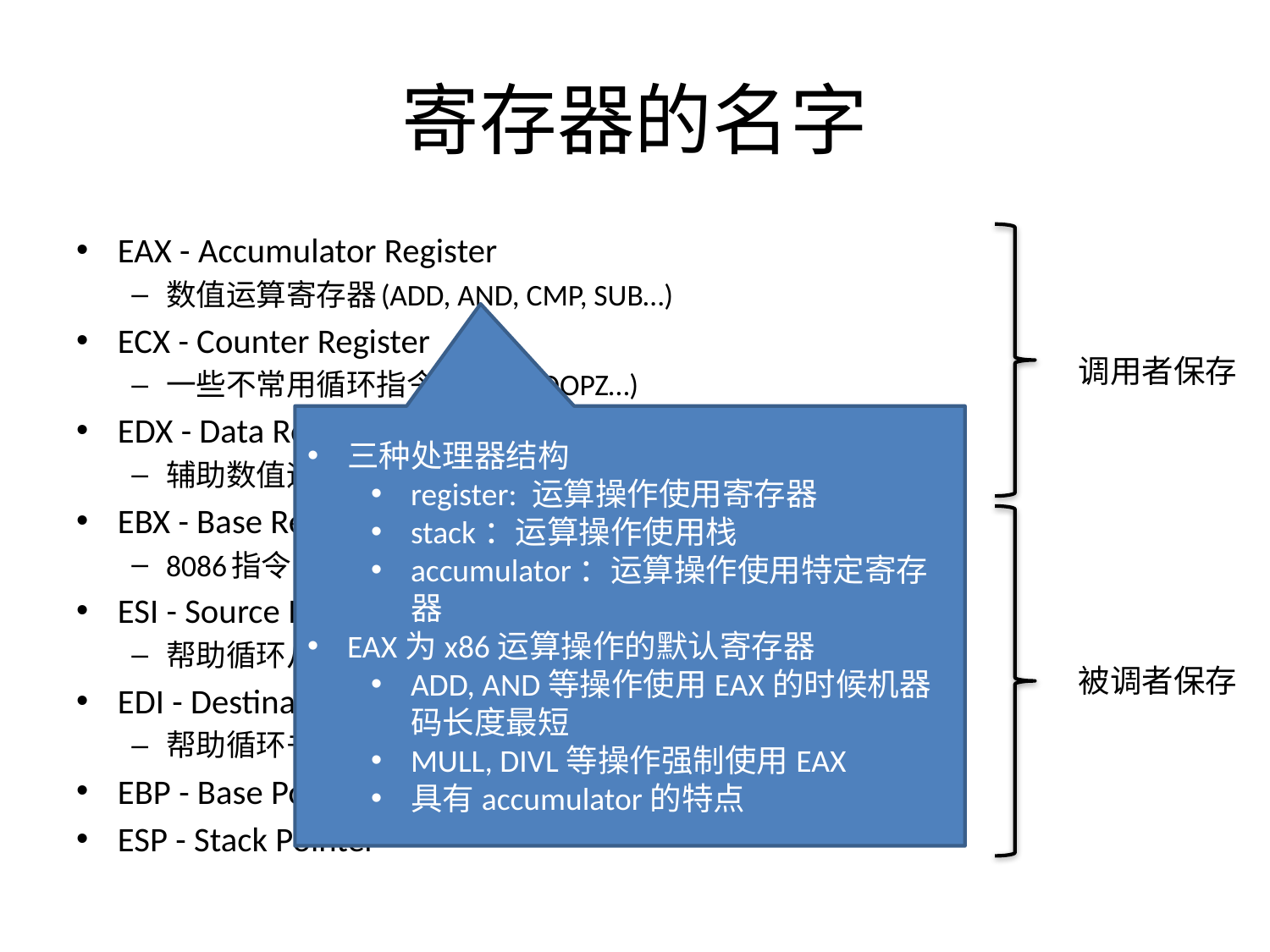

# 寄存器的名字
EAX - Accumulator Register
数值运算寄存器(ADD, AND, CMP, SUB…)
ECX - Counter Register
一些不常用循环指令(LOOP, LOOPZ…)
EDX - Data Register
辅助数值运算(imull, idivl等64位乘法)
EBX - Base Register
8086指令XLAT使用EBX进行查表
ESI - Source Index
帮助循环从内存读取数据（不常用）
EDI - Destination Index
帮助循环书写数据到内存（不常用）
EBP - Base Pointer
ESP - Stack Pointer

调用者保存
三种处理器结构
register: 运算操作使用寄存器
stack：运算操作使用栈
accumulator：运算操作使用特定寄存器
EAX为x86运算操作的默认寄存器
ADD, AND等操作使用EAX的时候机器码长度最短
MULL, DIVL等操作强制使用EAX
具有accumulator的特点

被调者保存